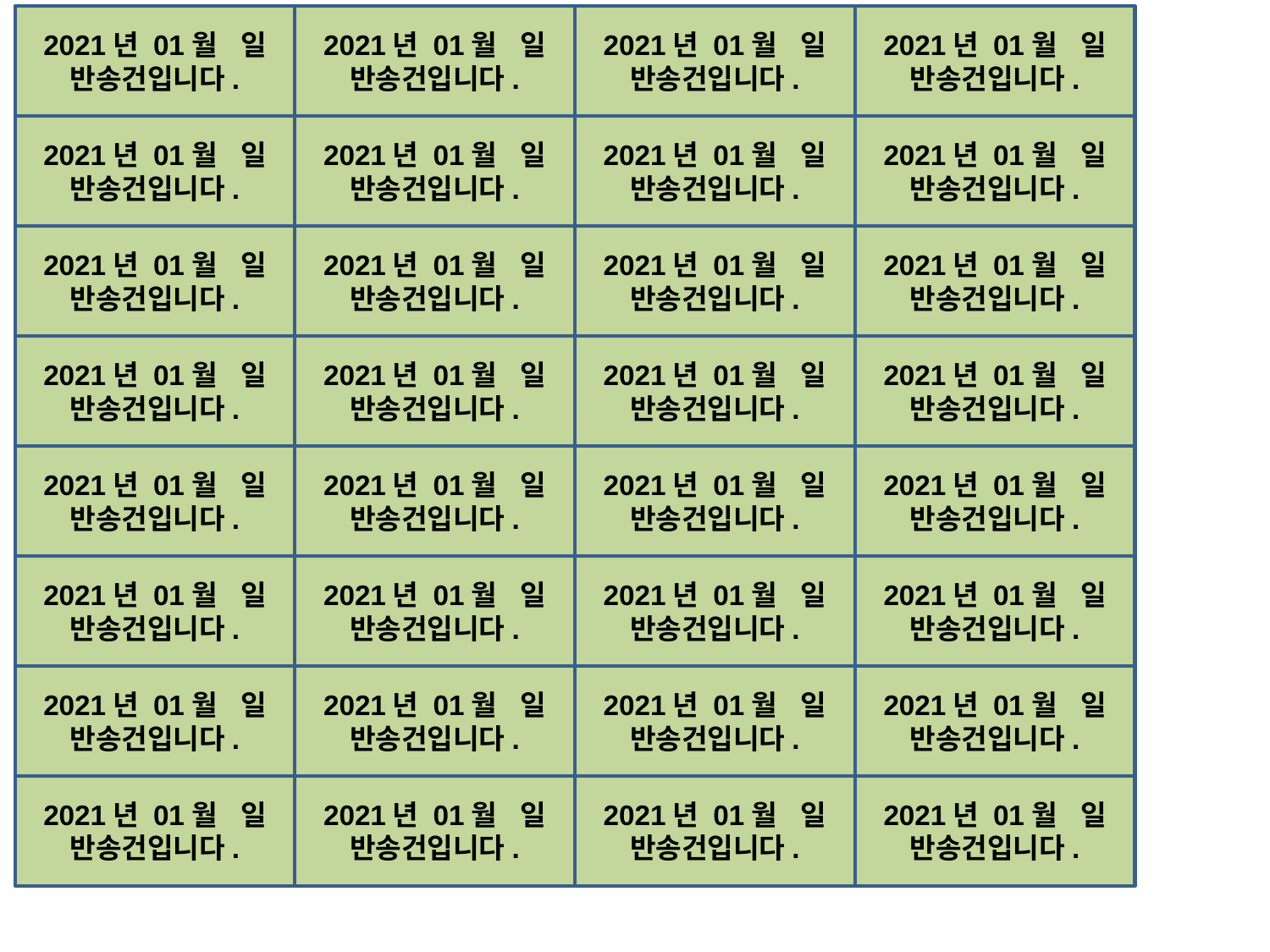

2021년 01월   일 반송건입니다.
2021년 01월   일 반송건입니다.
2021년 01월   일 반송건입니다.
2021년 01월   일 반송건입니다.
2021년 01월   일 반송건입니다.
2021년 01월   일 반송건입니다.
2021년 01월   일 반송건입니다.
2021년 01월   일 반송건입니다.
2021년 01월   일 반송건입니다.
2021년 01월   일 반송건입니다.
2021년 01월   일 반송건입니다.
2021년 01월   일 반송건입니다.
2021년 01월   일 반송건입니다.
2021년 01월   일 반송건입니다.
2021년 01월   일 반송건입니다.
2021년 01월   일 반송건입니다.
2021년 01월   일 반송건입니다.
2021년 01월   일 반송건입니다.
2021년 01월   일 반송건입니다.
2021년 01월   일 반송건입니다.
2021년 01월   일 반송건입니다.
2021년 01월   일 반송건입니다.
2021년 01월   일 반송건입니다.
2021년 01월   일 반송건입니다.
2021년 01월   일 반송건입니다.
2021년 01월   일 반송건입니다.
2021년 01월   일 반송건입니다.
2021년 01월   일 반송건입니다.
2021년 01월   일 반송건입니다.
2021년 01월   일 반송건입니다.
2021년 01월   일 반송건입니다.
2021년 01월   일 반송건입니다.